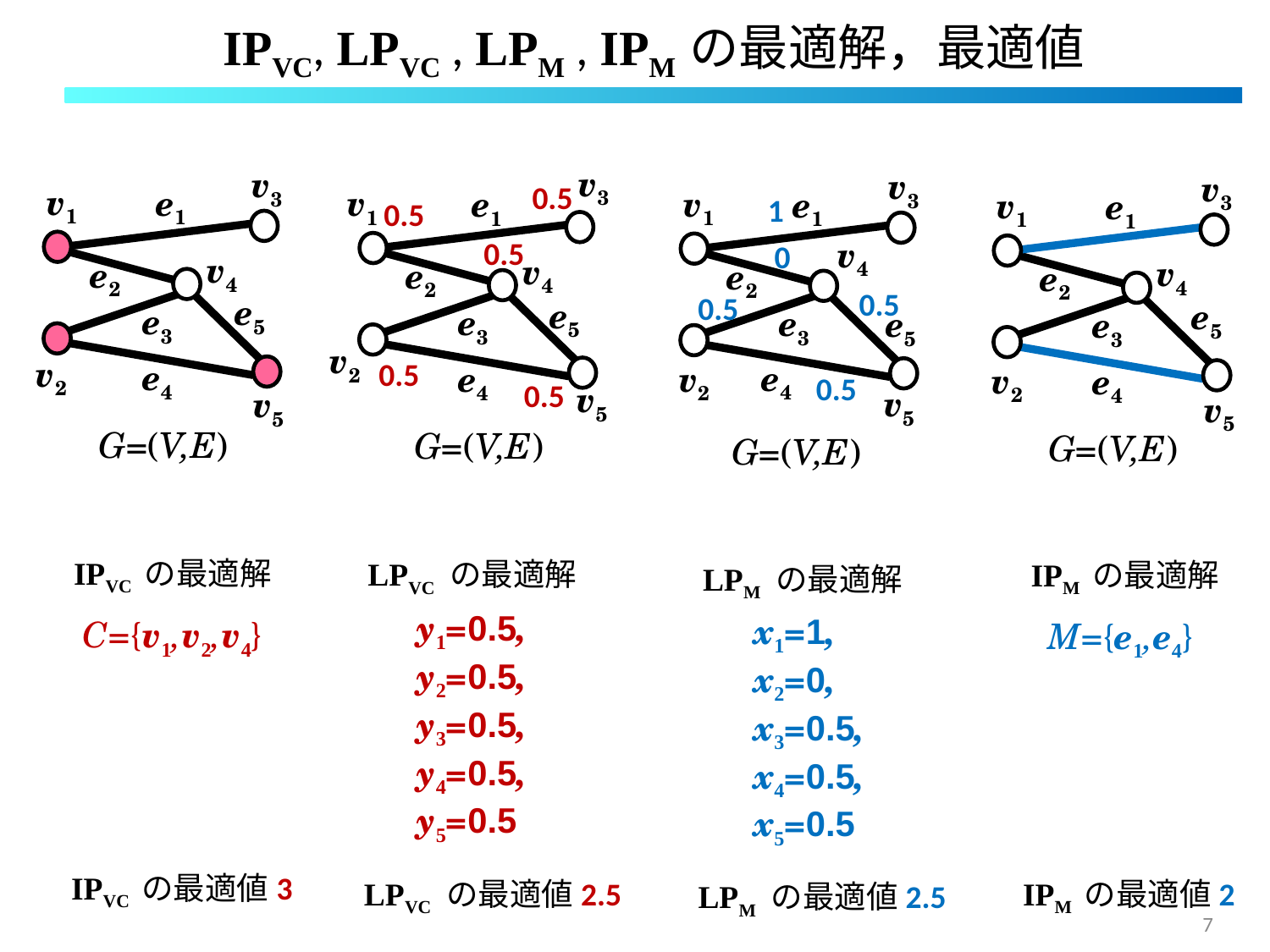

# IPVC, LPVC , LPM , IPM の最適解，最適値

 v3
 v3
 v3
 v3
0.5
 v1
 e1
 v1
 v1
 e1
 e1
 v1
 e1
1
0.5

 v4

0.5
0

 v4
 v4
 v4
 e2
 e2
 e2
 e2

0.5
0.5
 e5
 e5
 e5

 e3
 e3

 e3

 e5

 e3

 v2

 v2

0.5
 e4
 e4
 v2
 e4
 v2
 e4

0.5
0.5
 v5
 v5
 v5
 v5
G=(V,E)
G=(V,E)
G=(V,E)
G=(V,E)
IPVC の最適解

LPVC の最適解
IPM の最適解
LPM の最適解
y1=0.5,  y2=0.5,
y3=0.5,  y4=0.5,
y5=0.5
x1=1,  x2=0,
x3=0.5,  x4=0.5,
x5=0.5
C={v1,v2,v4}
M={e1,e4}
IPVC の最適値3

LPVC の最適値2.5
IPM の最適値2
LPM の最適値2.5
7